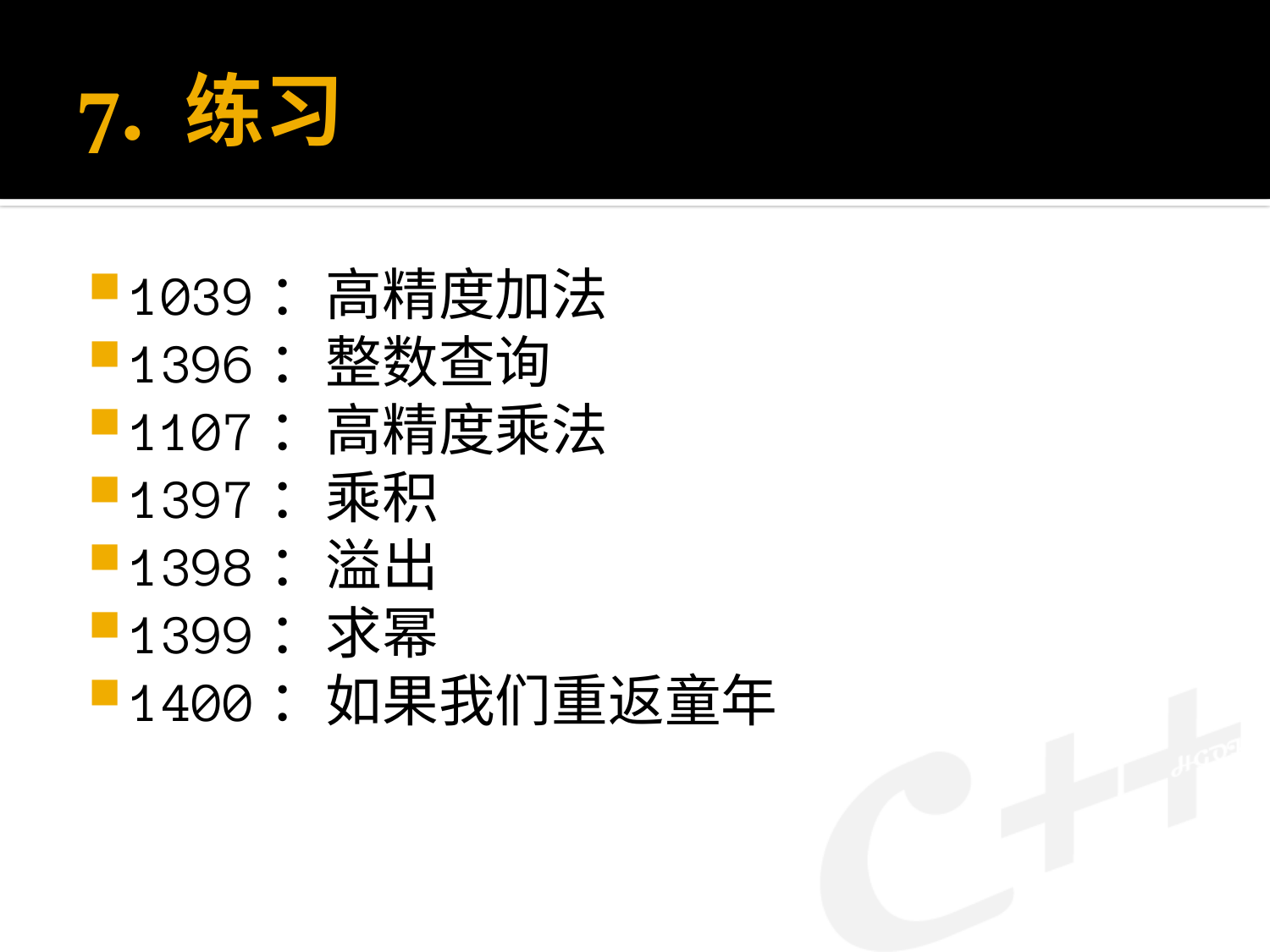

# 7. 练习
1039：高精度加法
1396：整数查询
1107：高精度乘法
1397：乘积
1398：溢出
1399：求幂
1400：如果我们重返童年